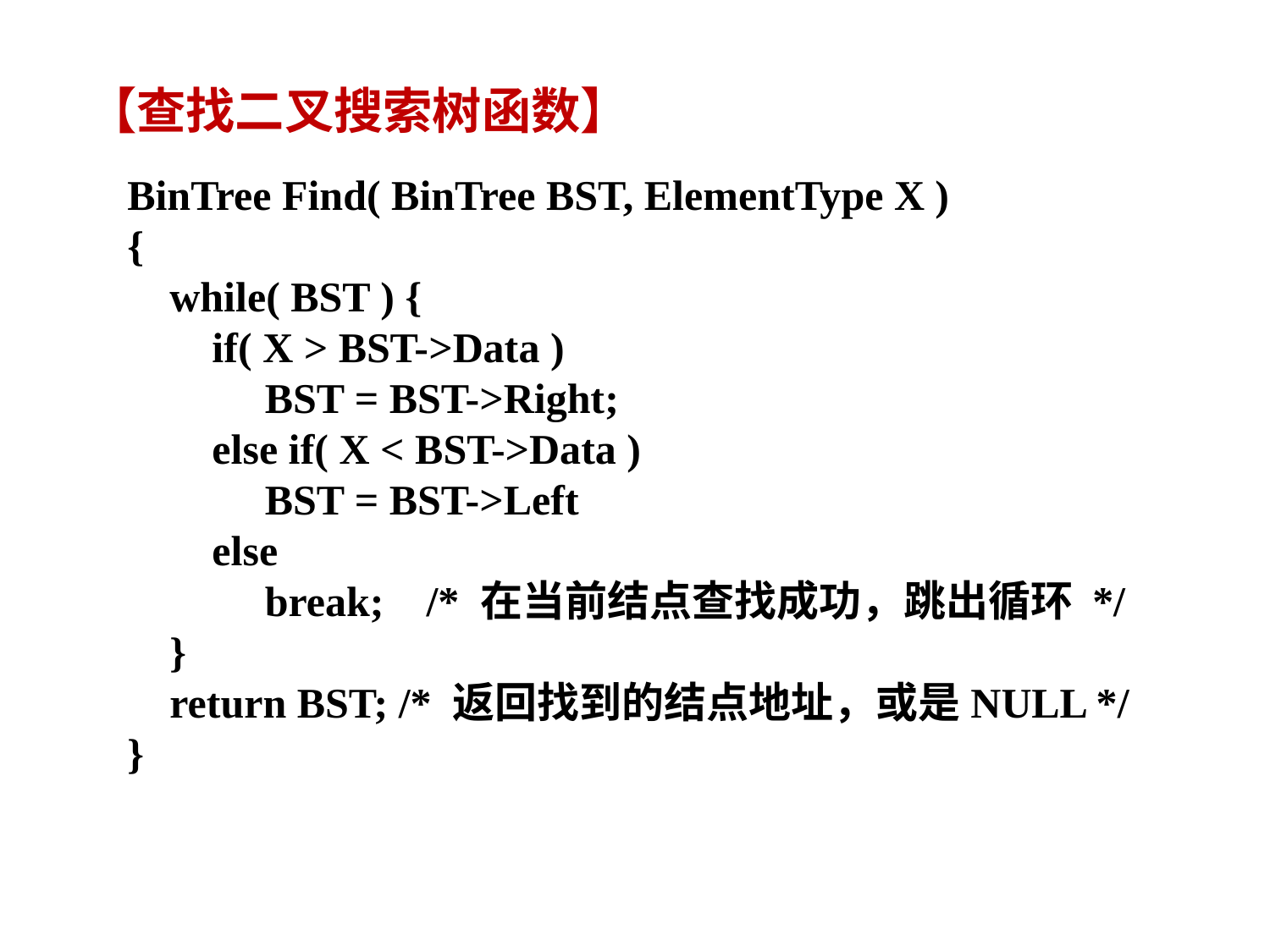

【查找二叉搜索树函数】
BinTree Find( BinTree BST, ElementType X )
{
    while( BST ) {
        if( X > BST->Data )
	 BST = BST->Right;
        else if( X < BST->Data )
	 BST = BST->Left
        else
             break;    /* 在当前结点查找成功，跳出循环 */
    }
    return BST; /* 返回找到的结点地址，或是NULL */
}